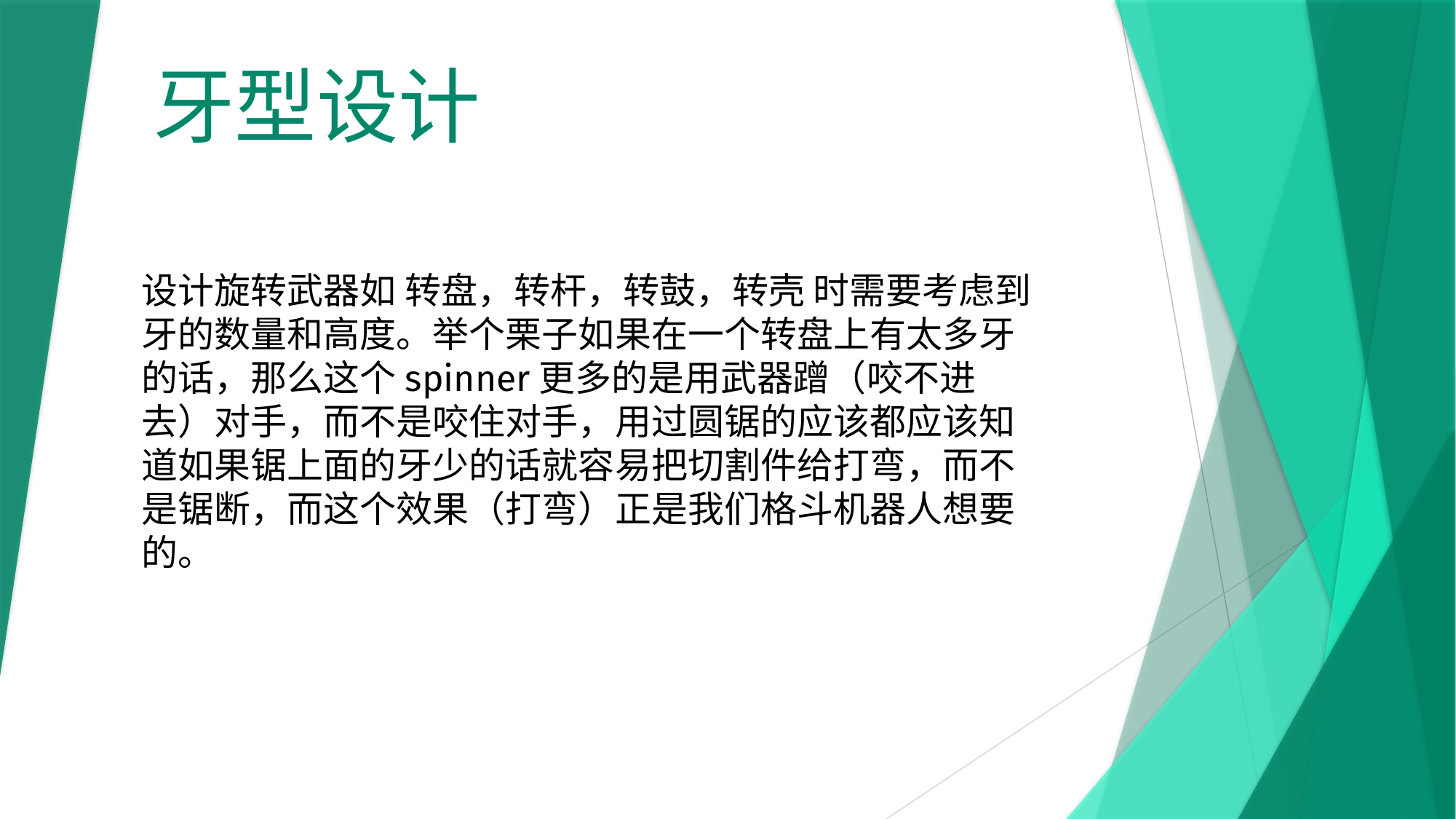

# 牙型设计
设计旋转武器如 转盘，转杆，转鼓，转壳 时需要考虑到牙的数量和高度。举个栗子如果在一个转盘上有太多牙的话，那么这个spinner更多的是用武器蹭（咬不进去）对手，而不是咬住对手，用过圆锯的应该都应该知道如果锯上面的牙少的话就容易把切割件给打弯，而不是锯断，而这个效果（打弯）正是我们格斗机器人想要的。